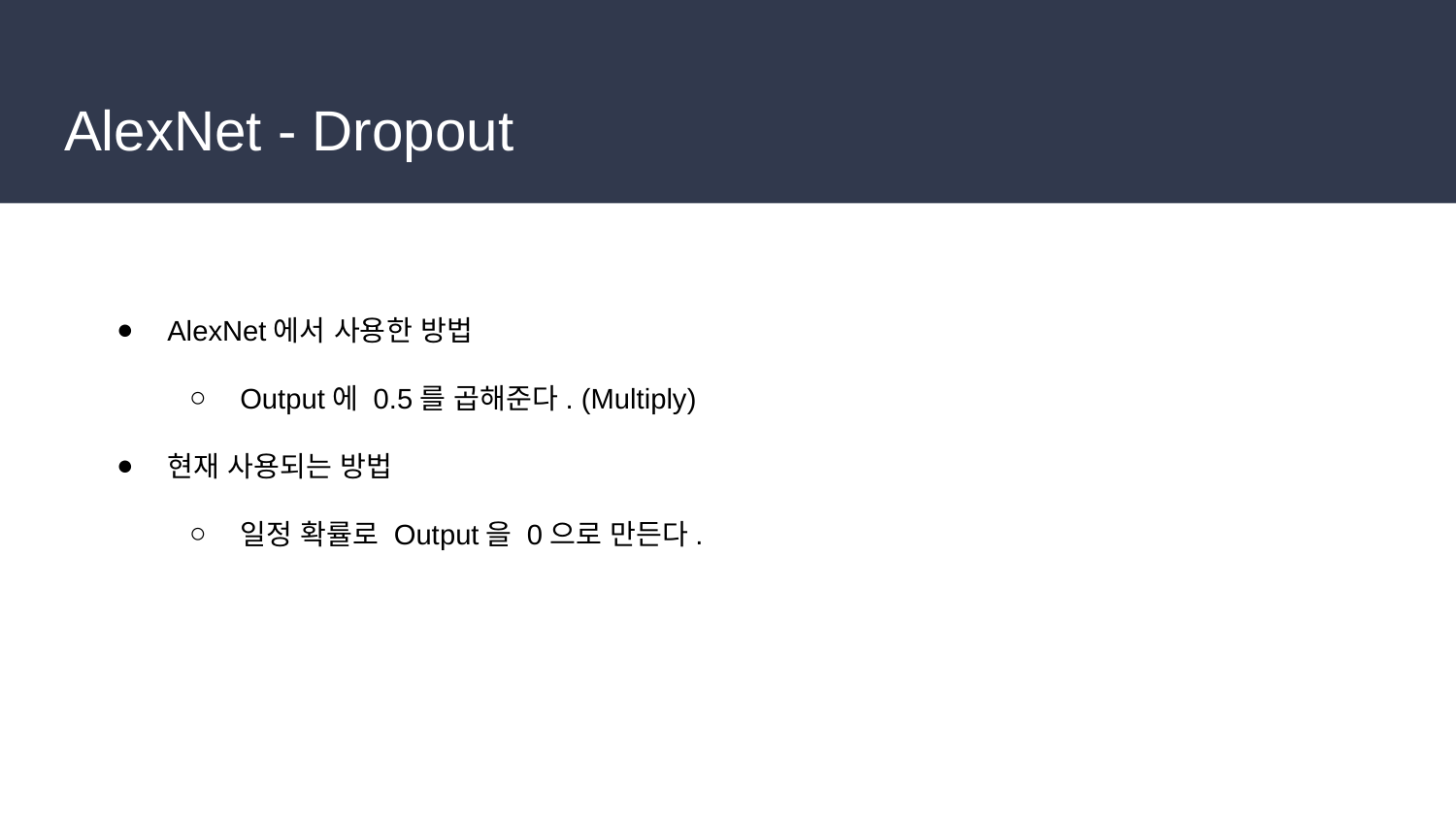

# AlexNet - Dropout
AlexNet에서 사용한 방법
Output에 0.5를 곱해준다. (Multiply)
현재 사용되는 방법
일정 확률로 Output을 0으로 만든다.